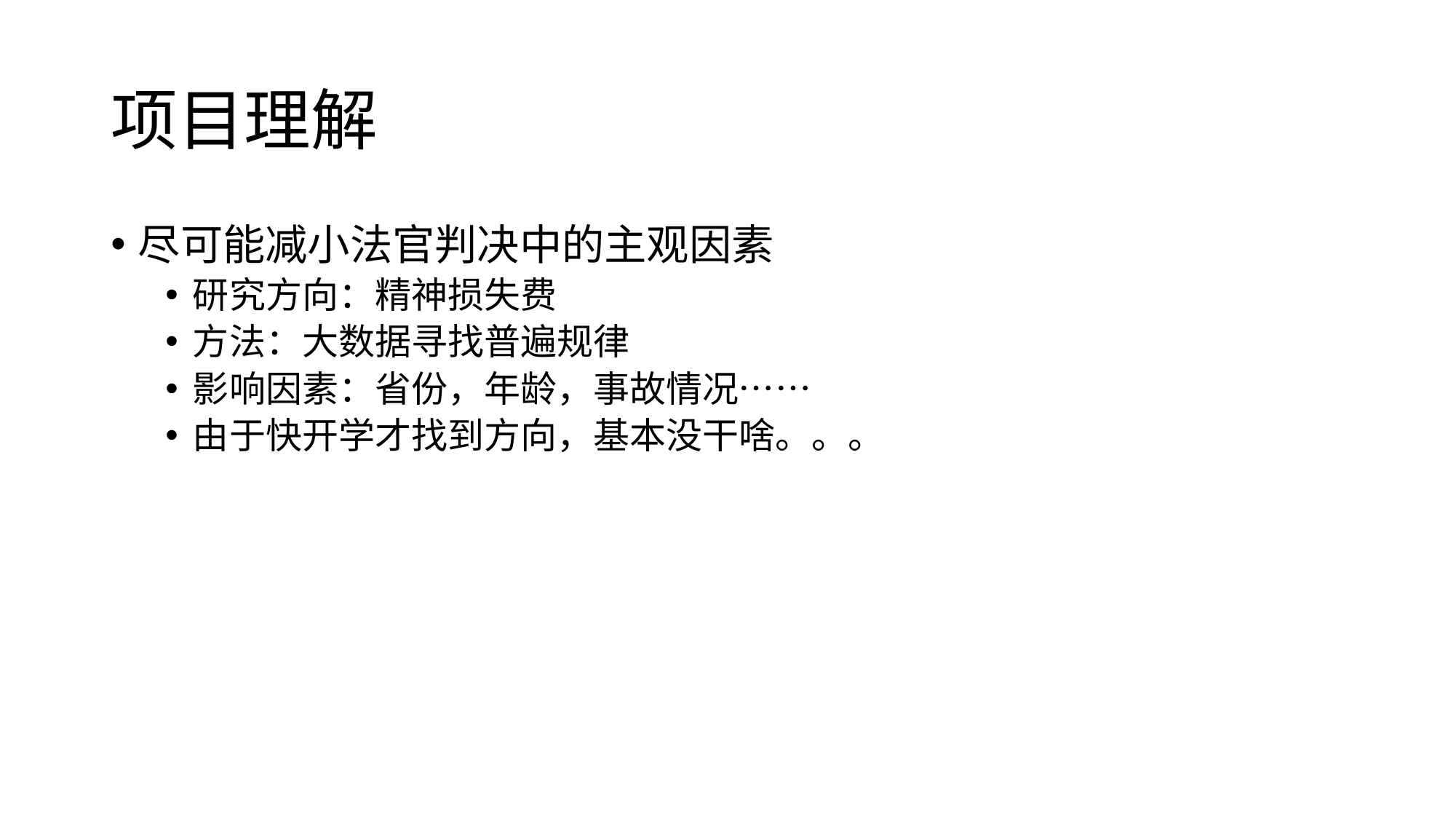

# 项目理解
尽可能减小法官判决中的主观因素
研究方向：精神损失费
方法：大数据寻找普遍规律
影响因素：省份，年龄，事故情况……
由于快开学才找到方向，基本没干啥。。。